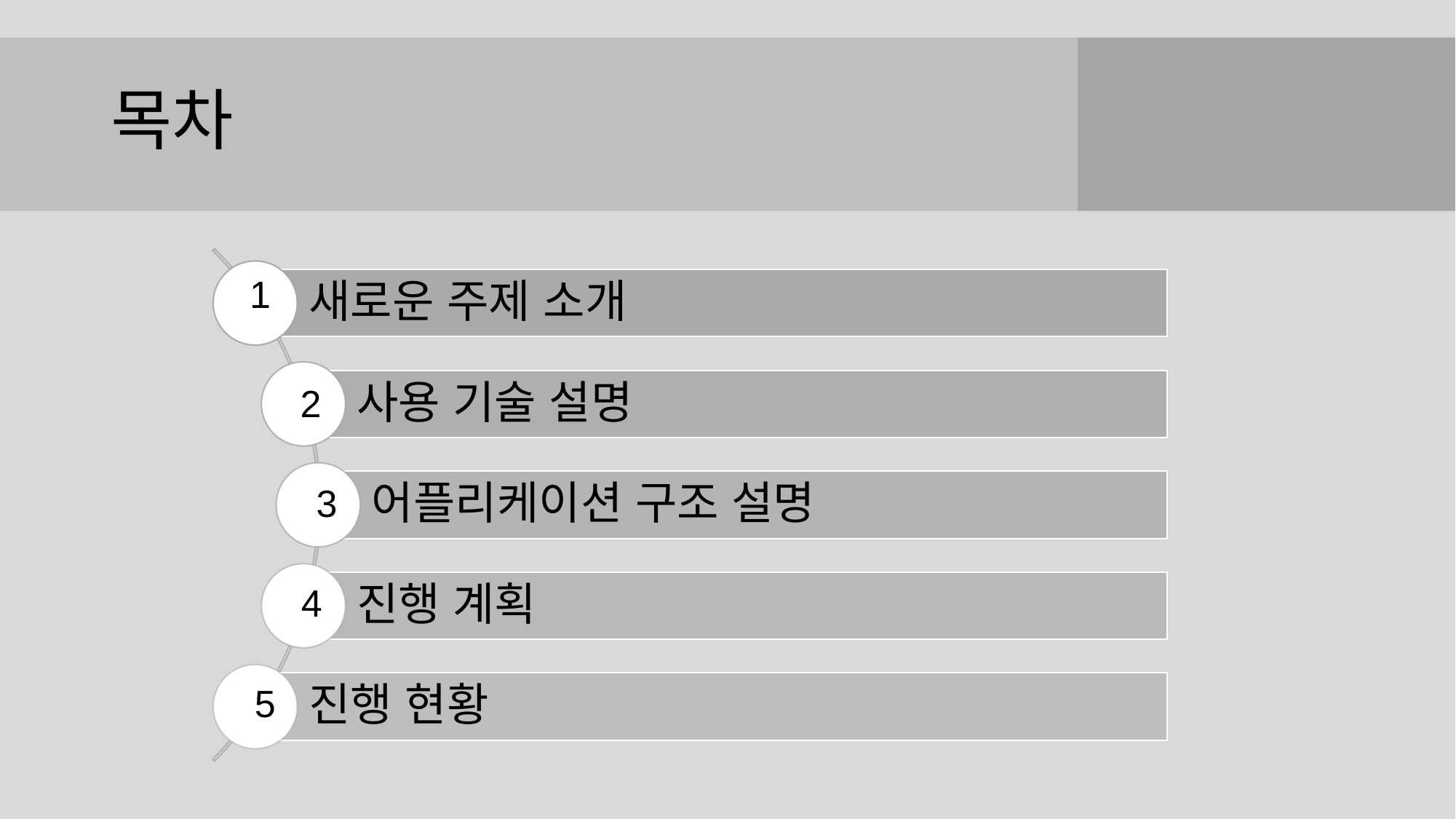

# 목차
새로운 주제 소개
사용 기술 설명
어플리케이션 구조 설명
진행 계획
진행 현황
1
2
3
4
5